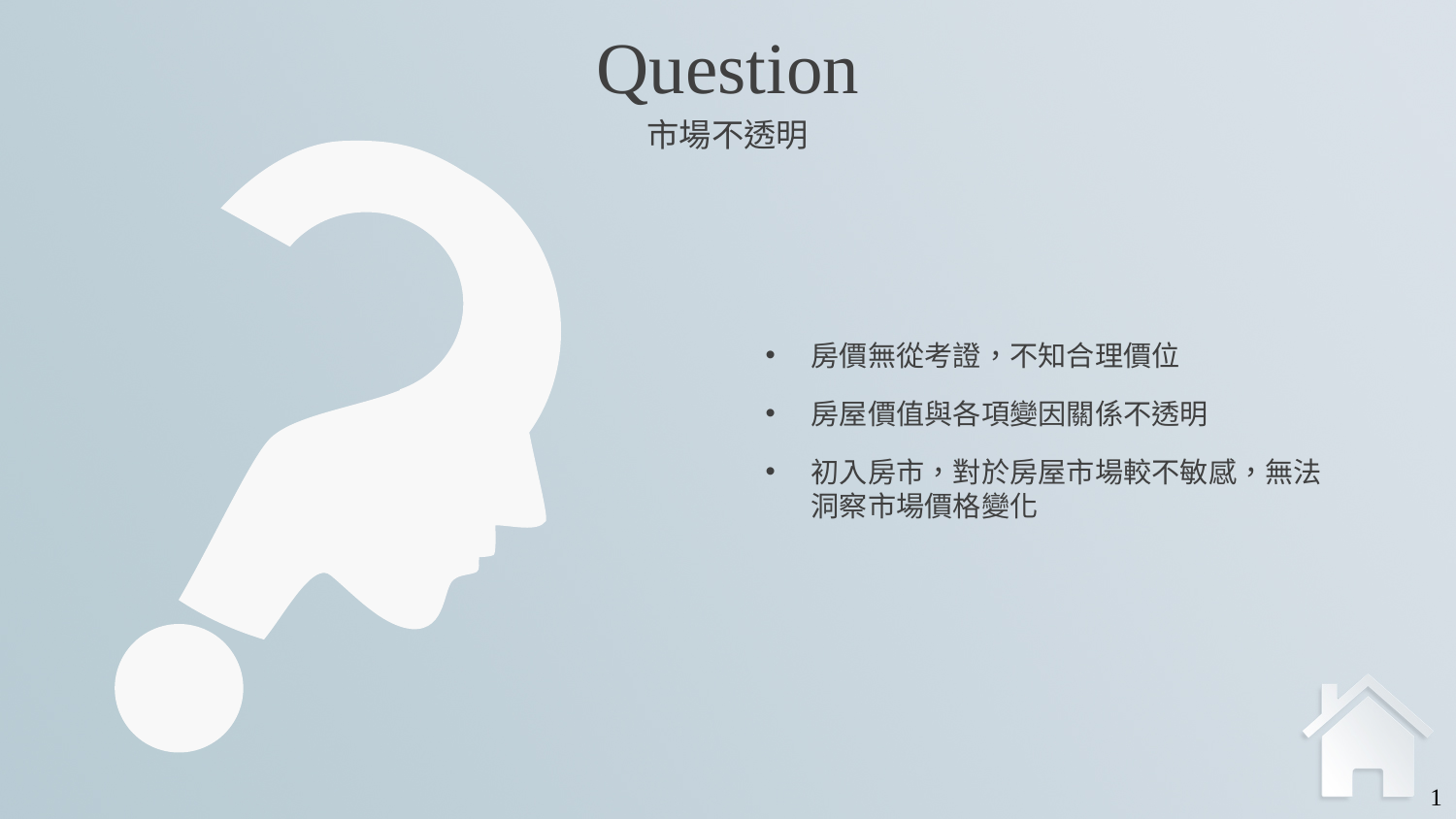

Question
市場不透明

房價無從考證，不知合理價位
房屋價值與各項變因關係不透明
初入房市，對於房屋市場較不敏感，無法洞察市場價格變化
1